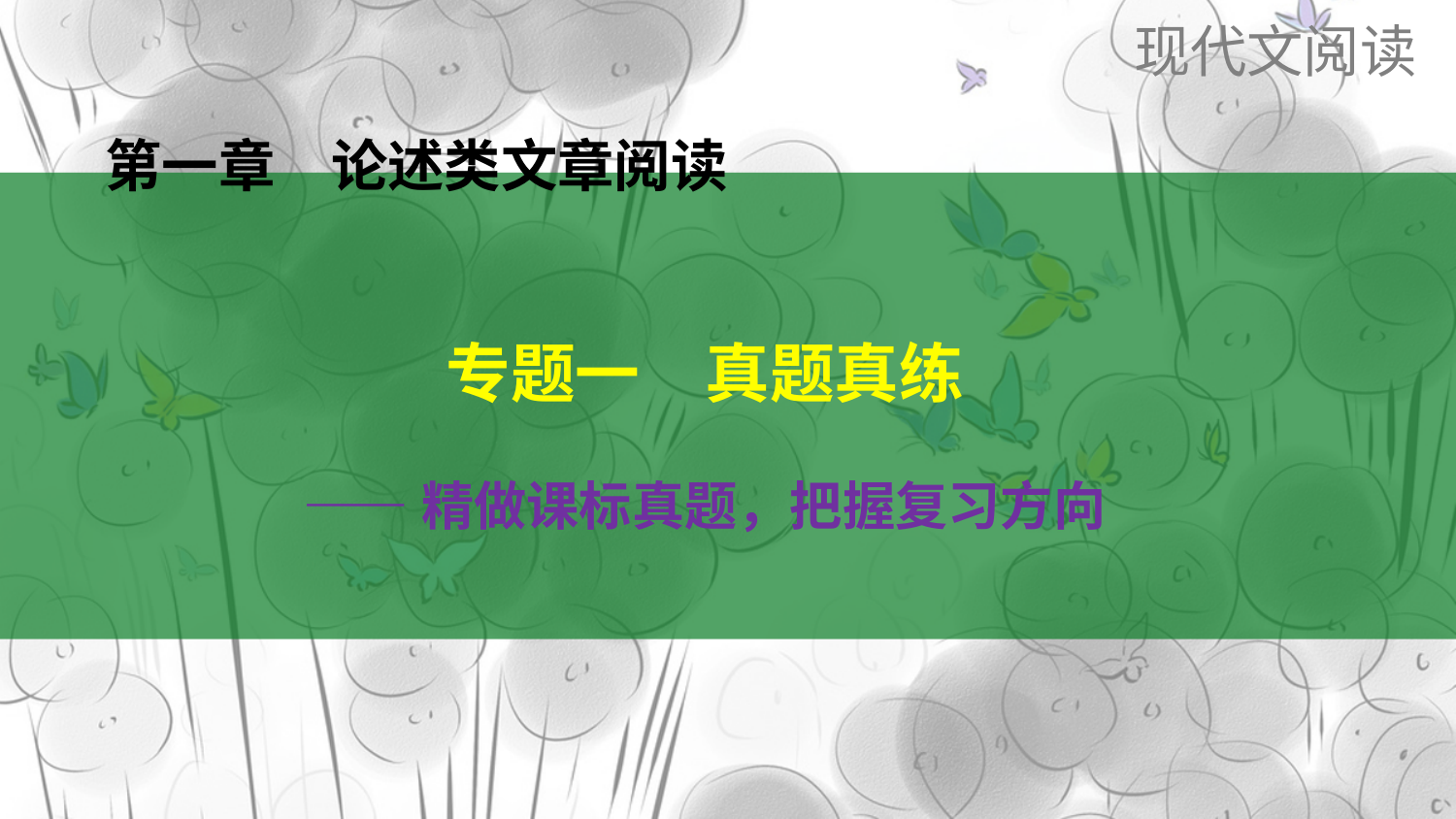

现代文阅读
第一章　论述类文章阅读
专题一　真题真练
——精做课标真题，把握复习方向